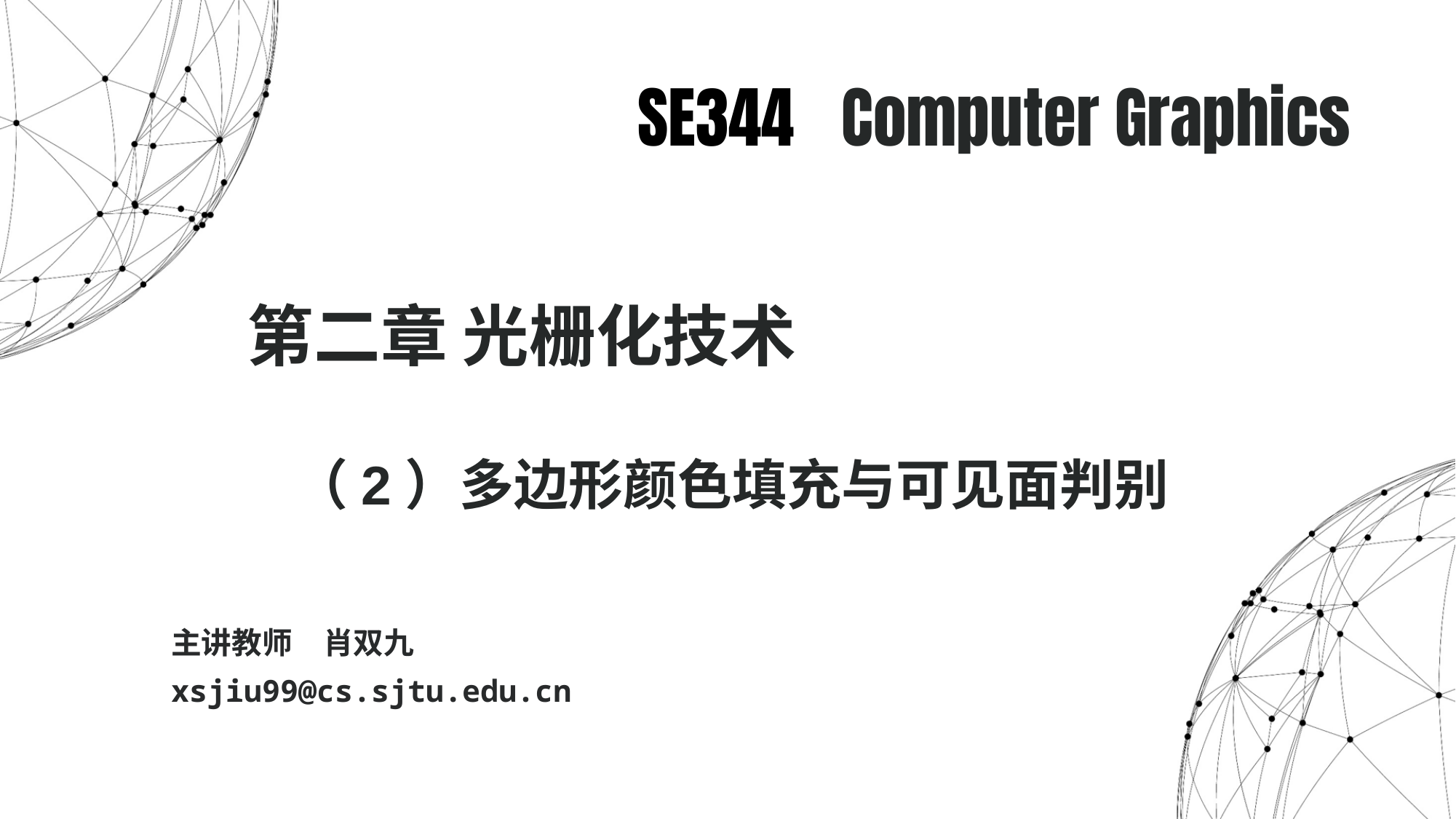

SE344   Computer Graphics
    第二章 光栅化技术

          （2）多边形颜色填充与可见面判别

主讲教师　肖双九
xsjiu99@cs.sjtu.edu.cn